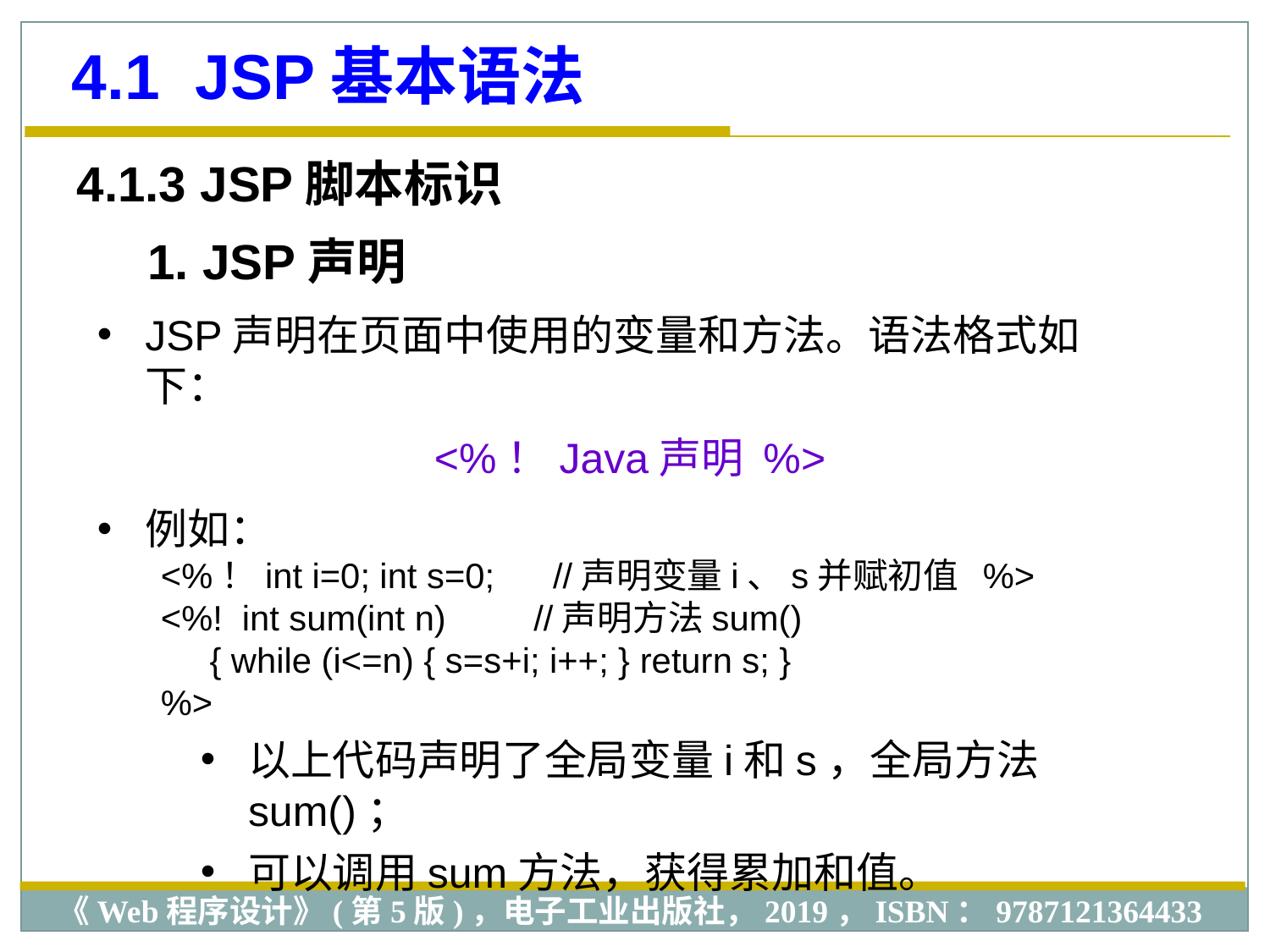

4.1  JSP基本语法
4.1.3 JSP脚本标识
1. JSP声明
JSP声明在页面中使用的变量和方法。语法格式如下：
<%！Java声明 %>
例如：
<%！int i=0; int s=0;      //声明变量i、s并赋初值  %>
<%!  int sum(int n)         //声明方法sum()
     { while (i<=n) { s=s+i; i++; } return s; }
%>
以上代码声明了全局变量i和s，全局方法sum()；
可以调用sum方法，获得累加和值。